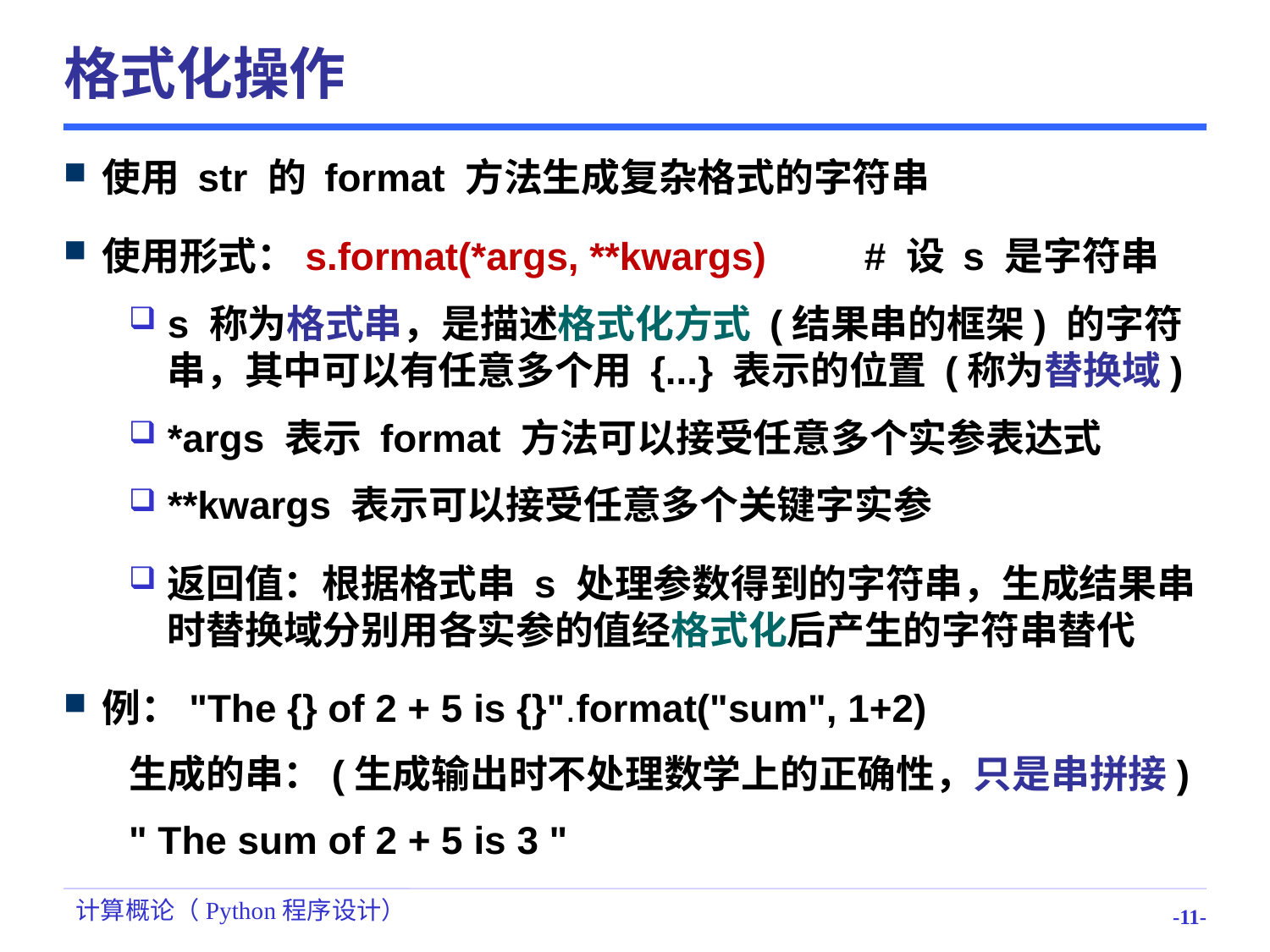

# 格式化操作
使用 str 的 format 方法生成复杂格式的字符串
使用形式：s.format(*args, **kwargs)	# 设 s 是字符串
s 称为格式串，是描述格式化方式 (结果串的框架) 的字符串，其中可以有任意多个用 {...} 表示的位置 (称为替换域)
*args 表示 format 方法可以接受任意多个实参表达式
**kwargs 表示可以接受任意多个关键字实参
返回值：根据格式串 s 处理参数得到的字符串，生成结果串时替换域分别用各实参的值经格式化后产生的字符串替代
例："The {} of 2 + 5 is {}".format("sum", 1+2)
生成的串：(生成输出时不处理数学上的正确性，只是串拼接)
" The sum of 2 + 5 is 3 "